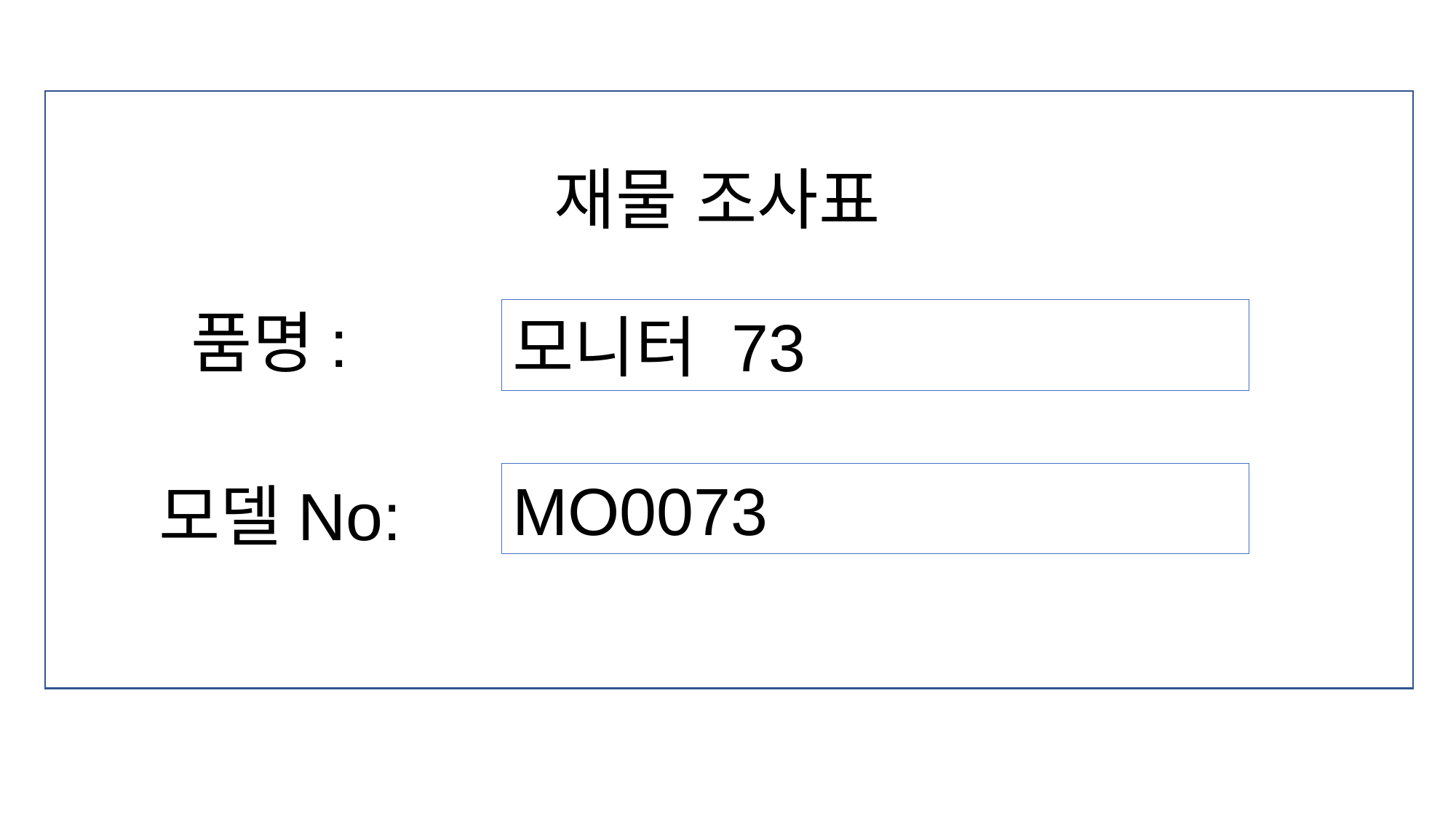

재물 조사표
품명:
모니터 73
MO0073
모델No: